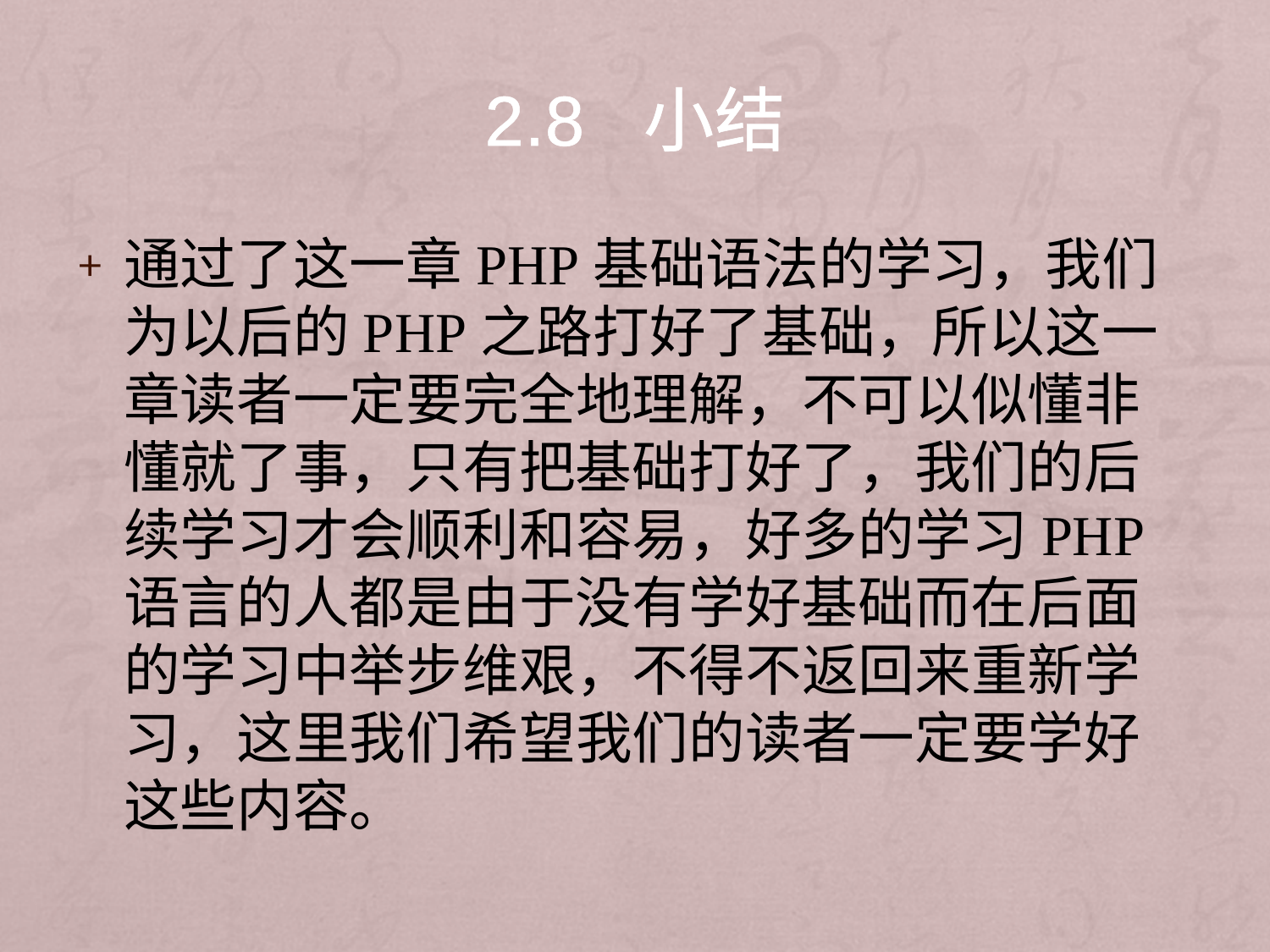

# 2.8  小结
通过了这一章PHP基础语法的学习，我们为以后的PHP之路打好了基础，所以这一章读者一定要完全地理解，不可以似懂非懂就了事，只有把基础打好了，我们的后续学习才会顺利和容易，好多的学习PHP语言的人都是由于没有学好基础而在后面的学习中举步维艰，不得不返回来重新学习，这里我们希望我们的读者一定要学好这些内容。